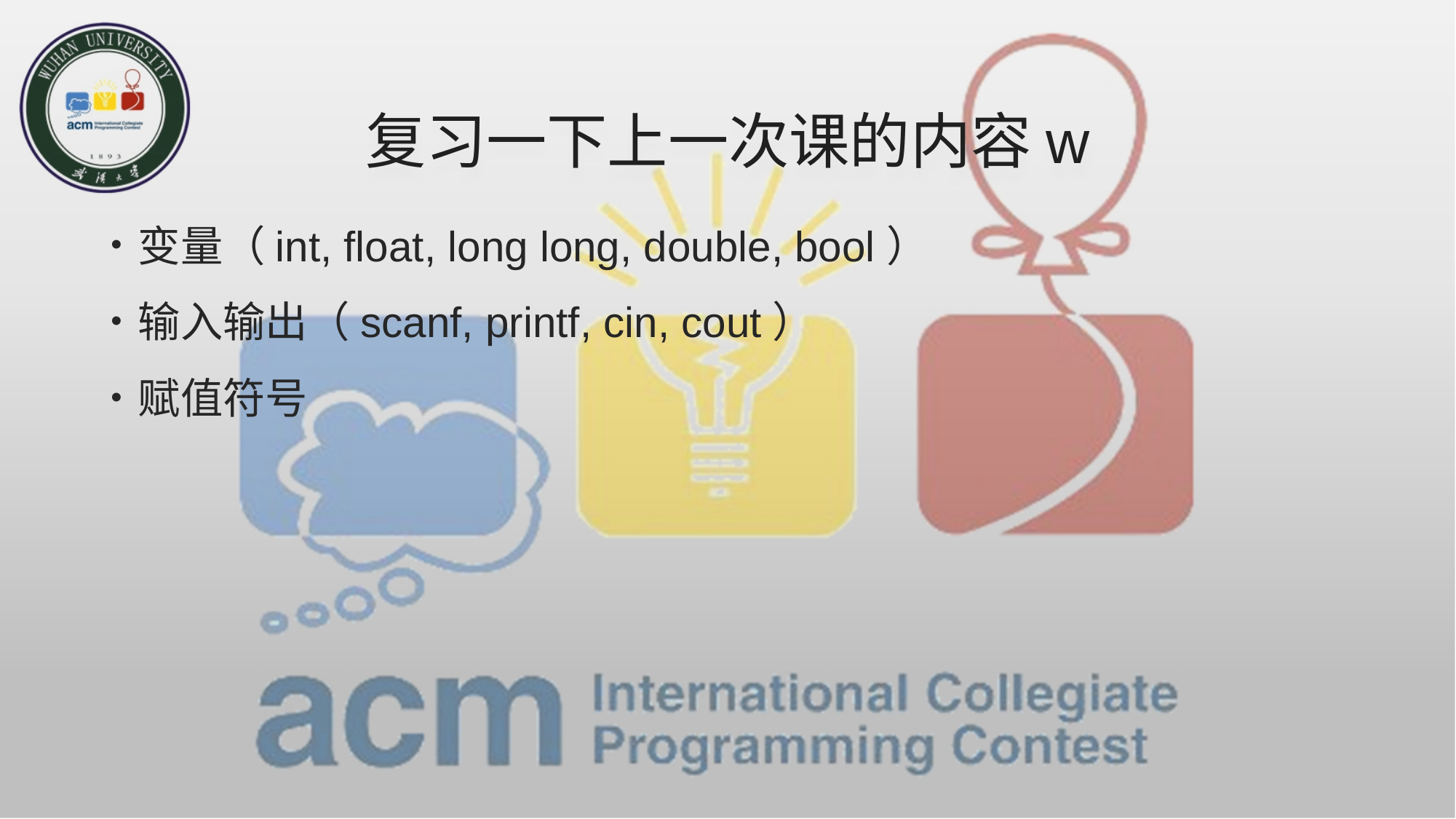

# 复习一下上一次课的内容w
变量（int, float, long long, double, bool）
输入输出（scanf, printf, cin, cout）
赋值符号